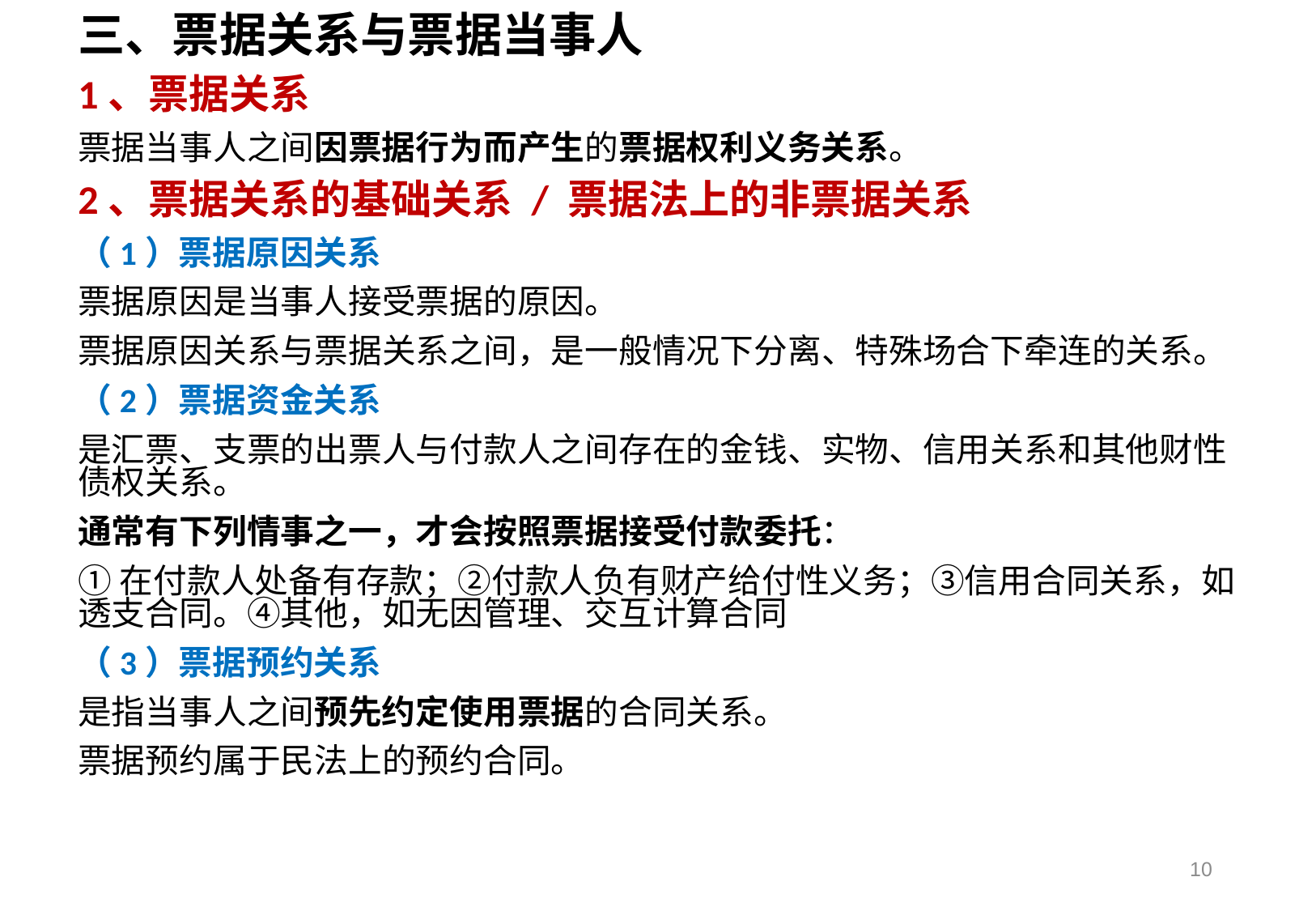

三、票据关系与票据当事人
1、票据关系
票据当事人之间因票据行为而产生的票据权利义务关系。
2、票据关系的基础关系 / 票据法上的非票据关系
（1）票据原因关系
票据原因是当事人接受票据的原因。
票据原因关系与票据关系之间，是一般情况下分离、特殊场合下牵连的关系。
（2）票据资金关系
是汇票、支票的出票人与付款人之间存在的金钱、实物、信用关系和其他财性债权关系。
通常有下列情事之一，才会按照票据接受付款委托：
①在付款人处备有存款；②付款人负有财产给付性义务；③信用合同关系，如透支合同。④其他，如无因管理、交互计算合同
（3）票据预约关系
是指当事人之间预先约定使用票据的合同关系。
票据预约属于民法上的预约合同。
10